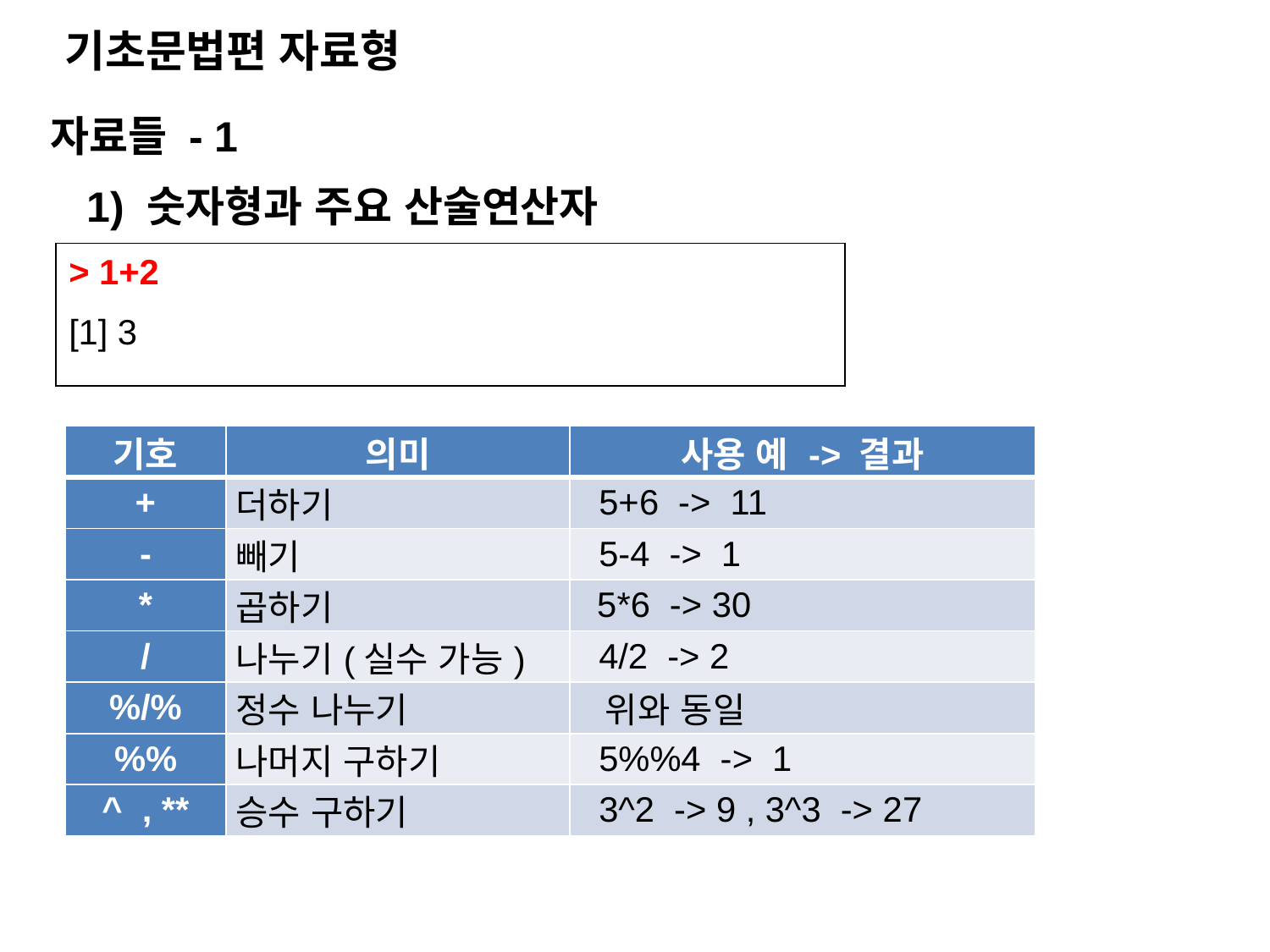

기초문법편 자료형
자료들 - 1
1) 숫자형과 주요 산술연산자
> 1+2
[1] 3
| 기호 | 의미 | 사용 예 -> 결과 |
| --- | --- | --- |
| + | 더하기 | 5+6 -> 11 |
| - | 빼기 | 5-4 -> 1 |
| \* | 곱하기 | 5\*6 -> 30 |
| / | 나누기(실수 가능) | 4/2 -> 2 |
| %/% | 정수 나누기 | 위와 동일 |
| %% | 나머지 구하기 | 5%%4 -> 1 |
| ^ , \*\* | 승수 구하기 | 3^2 -> 9 , 3^3 -> 27 |